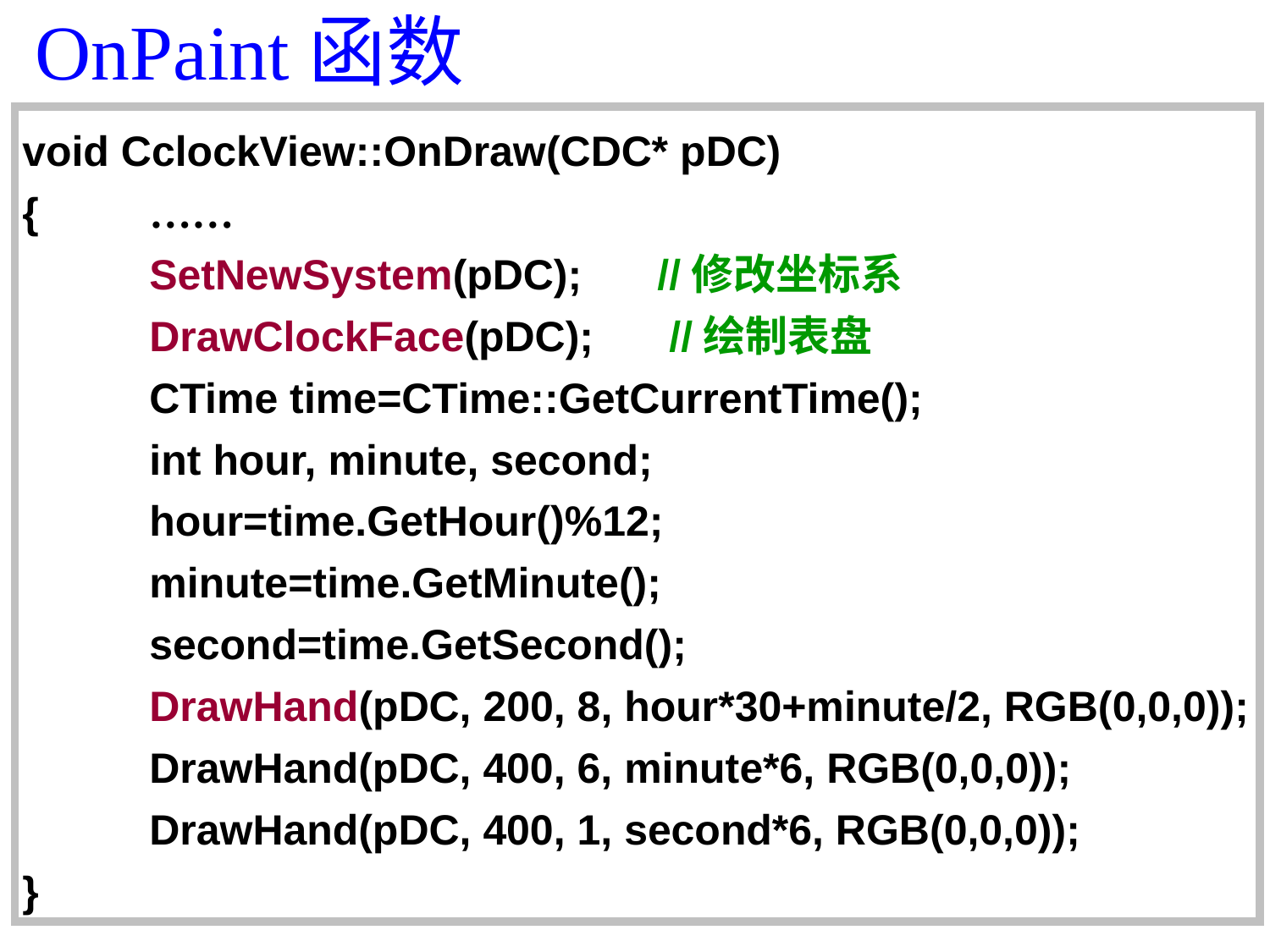

OnPaint函数
void CclockView::OnDraw(CDC* pDC)
{	……
	SetNewSystem(pDC);   	//修改坐标系
	DrawClockFace(pDC); 	 //绘制表盘
	CTime time=CTime::GetCurrentTime();
	int hour, minute, second;
	hour=time.GetHour()%12;
	minute=time.GetMinute();
	second=time.GetSecond();
	DrawHand(pDC, 200, 8, hour*30+minute/2, RGB(0,0,0));
	DrawHand(pDC, 400, 6, minute*6, RGB(0,0,0));
	DrawHand(pDC, 400, 1, second*6, RGB(0,0,0));
}